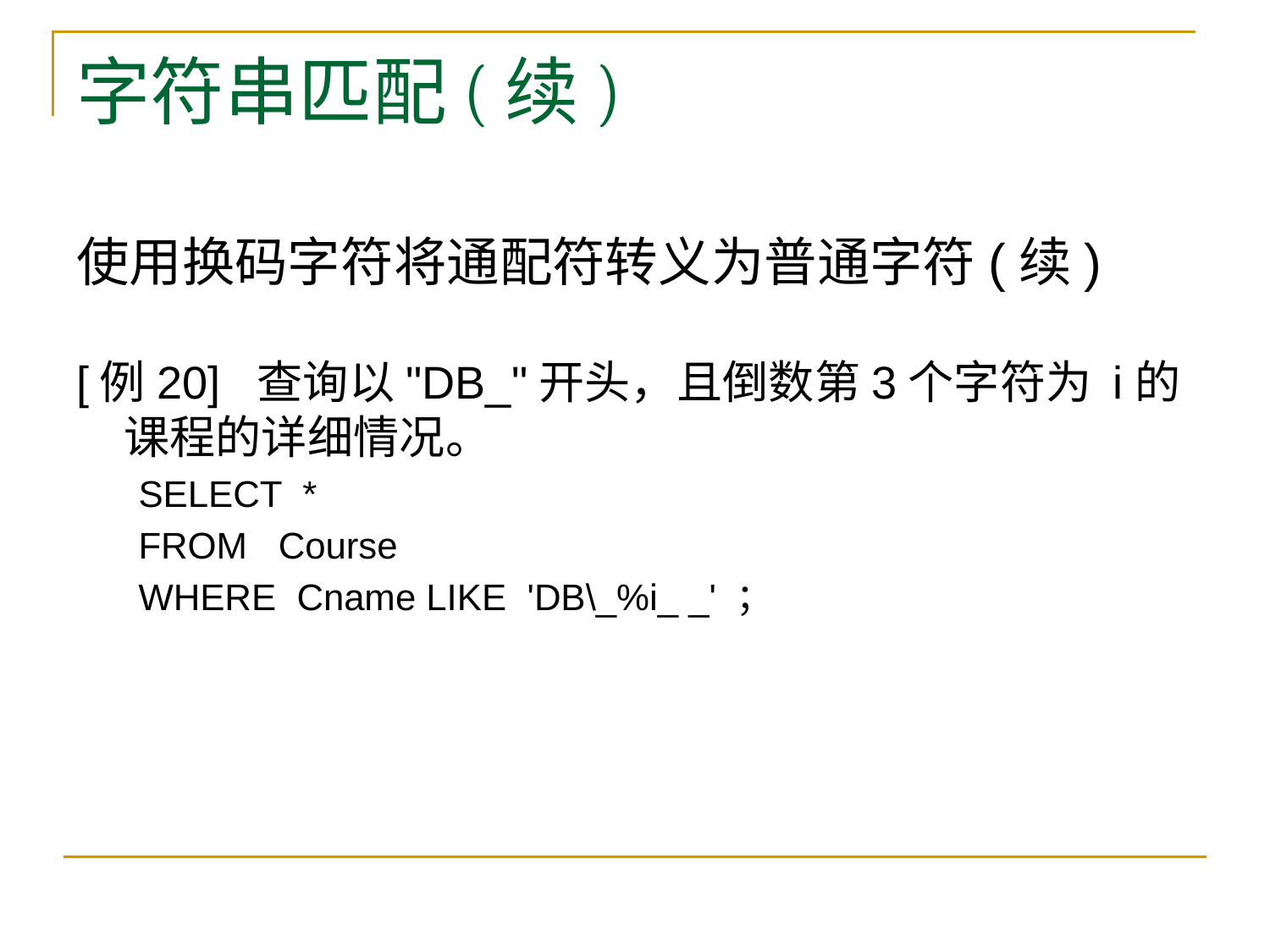

# 字符串匹配(续)
使用换码字符将通配符转义为普通字符(续)

[例20]  查询以"DB_"开头，且倒数第3个字符为 i的课程的详细情况。
      SELECT  *
      FROM   Course
      WHERE  Cname LIKE  'DB\_%i_ _' ；